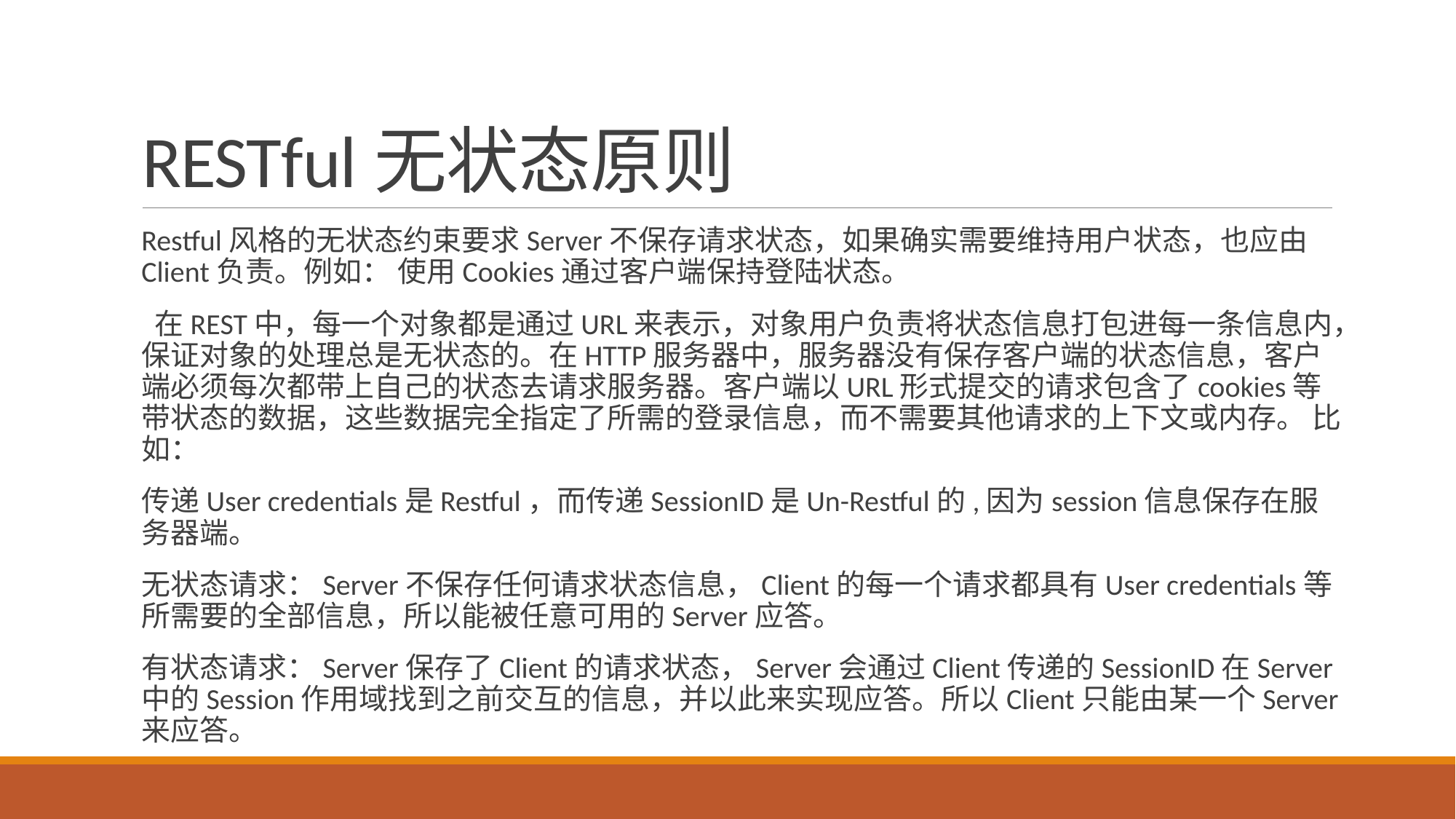

# RESTful无状态原则
Restful风格的无状态约束要求Server不保存请求状态，如果确实需要维持用户状态，也应由Client负责。例如： 使用Cookies通过客户端保持登陆状态。
 在REST中，每一个对象都是通过URL来表示，对象用户负责将状态信息打包进每一条信息内，保证对象的处理总是无状态的。在HTTP服务器中，服务器没有保存客户端的状态信息，客户端必须每次都带上自己的状态去请求服务器。客户端以URL形式提交的请求包含了cookies等带状态的数据，这些数据完全指定了所需的登录信息，而不需要其他请求的上下文或内存。 比如：
传递User credentials是Restful，而传递SessionID是Un-Restful的,因为session信息保存在服务器端。
无状态请求：Server不保存任何请求状态信息，Client的每一个请求都具有User credentials等所需要的全部信息，所以能被任意可用的Server应答。
有状态请求：Server保存了Client的请求状态，Server会通过Client传递的SessionID在Server中的Session作用域找到之前交互的信息，并以此来实现应答。所以Client只能由某一个Server来应答。